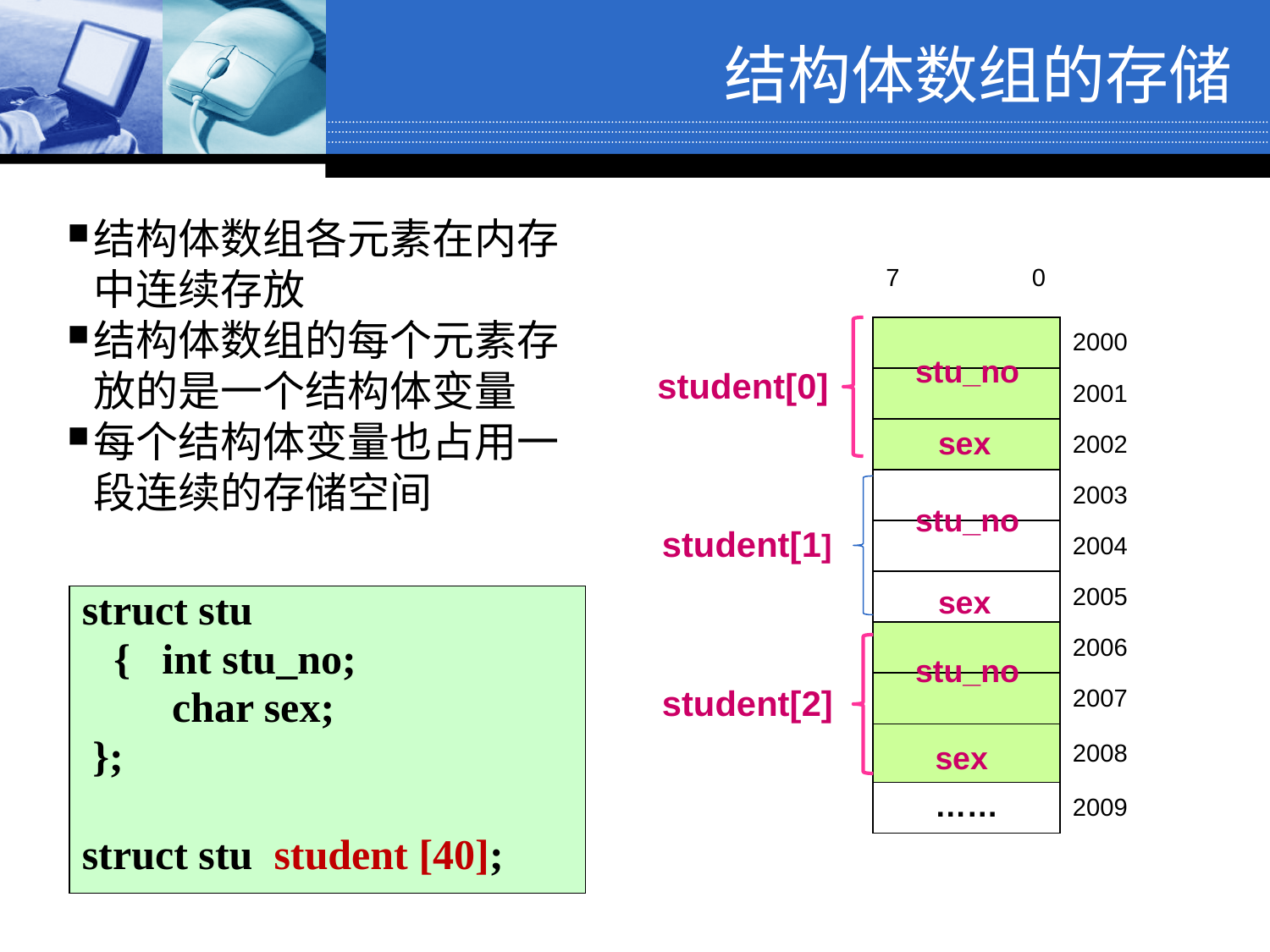

# 结构体数组的存储
结构体数组各元素在内存中连续存放
结构体数组的每个元素存放的是一个结构体变量
每个结构体变量也占用一段连续的存储空间
| 7 0 |  |
| --- | --- |
|  | 2000 |
|  | 2001 |
|  | 2002 |
|  | 2003 |
|  | 2004 |
|  | 2005 |
|  | 2006 |
|  | 2007 |
|  | 2008 |
| …… | 2009 |

stu_no
student[0]
sex

stu_no
student[1]
sex
struct stu
   {   int stu_no;
	    char sex;
 };

struct stu  student [40];

stu_no
student[2]
sex